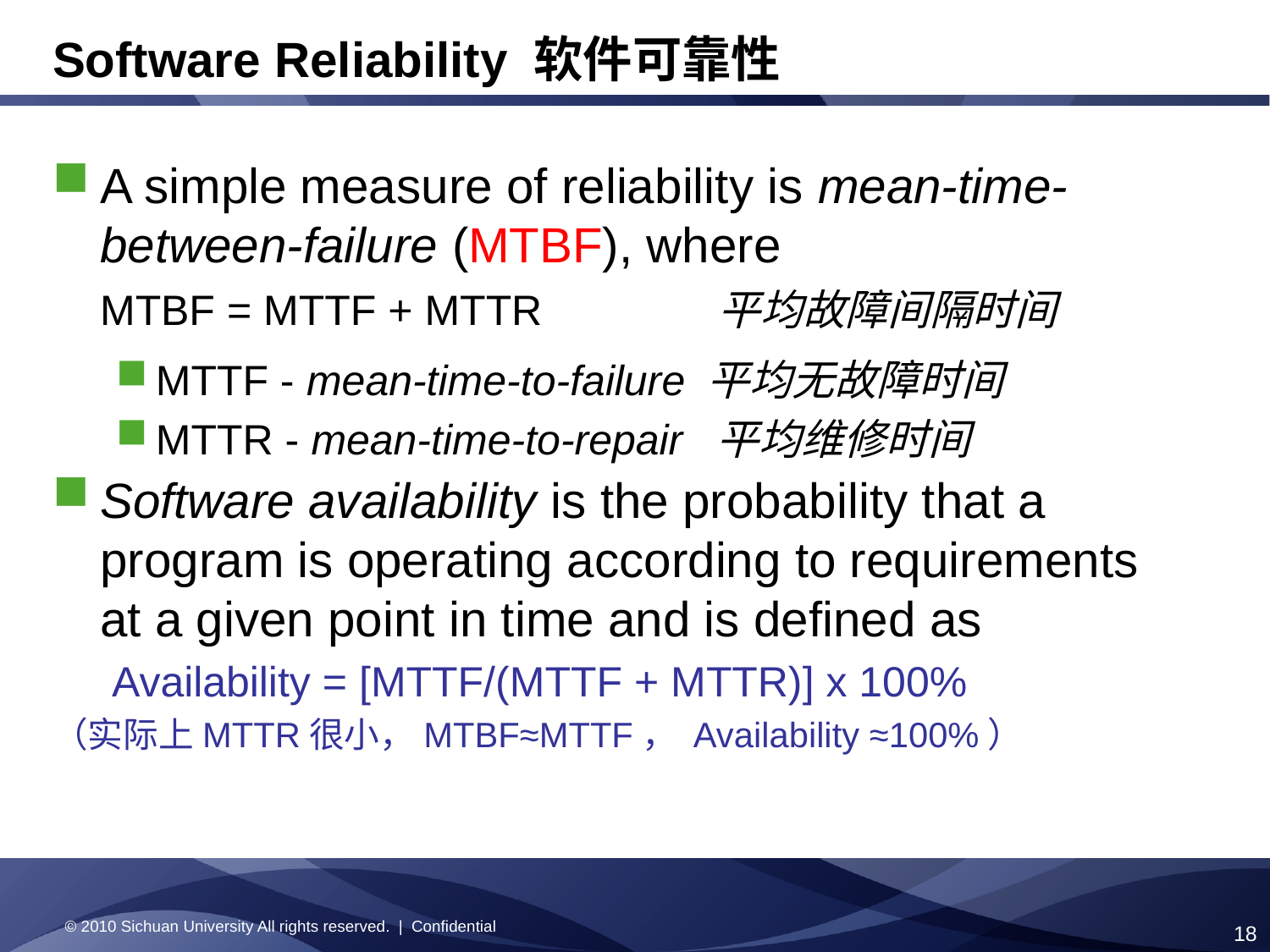

# Software Reliability 软件可靠性
A simple measure of reliability is mean-time-between-failure (MTBF), where
    MTBF = MTTF + MTTR              平均故障间隔时间
MTTF - mean-time-to-failure 平均无故障时间
MTTR - mean-time-to-repair  平均维修时间
Software availability is the probability that a program is operating according to requirements at a given point in time and is defined as
     Availability = [MTTF/(MTTF + MTTR)] x 100%
（实际上MTTR很小，MTBF≈MTTF， Availability ≈100%）
© 2010 Sichuan University All rights reserved.  |  Confidential
18